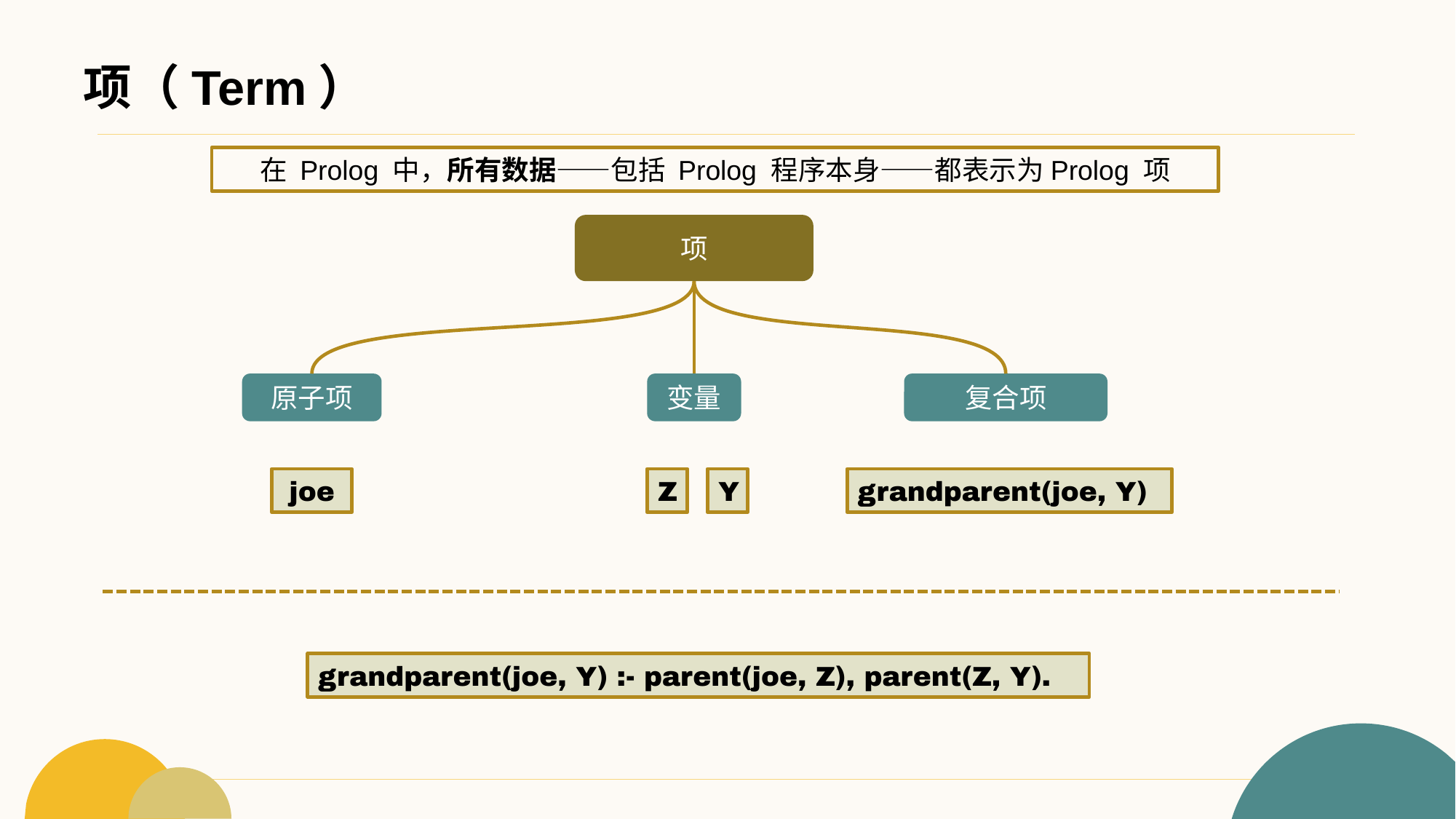

# 项（Term）
在 Prolog 中，所有数据——包括 Prolog 程序本身——都表示为Prolog 项
项
原子项
变量
复合项
joe
Z
Y
grandparent(joe, Y)
grandparent(joe, Y) :- parent(joe, Z), parent(Z, Y).